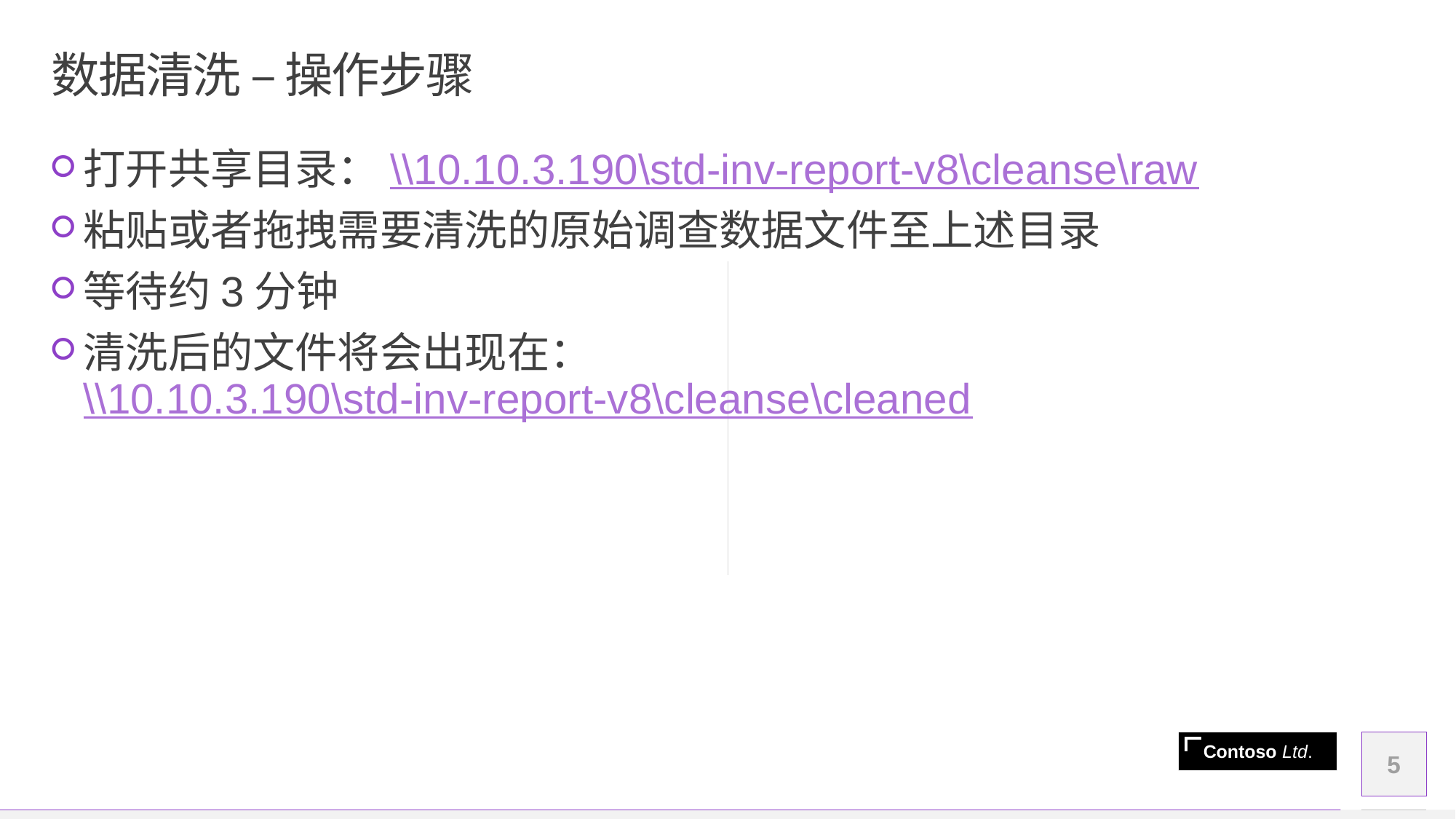

# 数据清洗 – 操作步骤
打开共享目录：\\10.10.3.190\std-inv-report-v8\cleanse\raw
粘贴或者拖拽需要清洗的原始调查数据文件至上述目录
等待约3分钟
清洗后的文件将会出现在： \\10.10.3.190\std-inv-report-v8\cleanse\cleaned

5